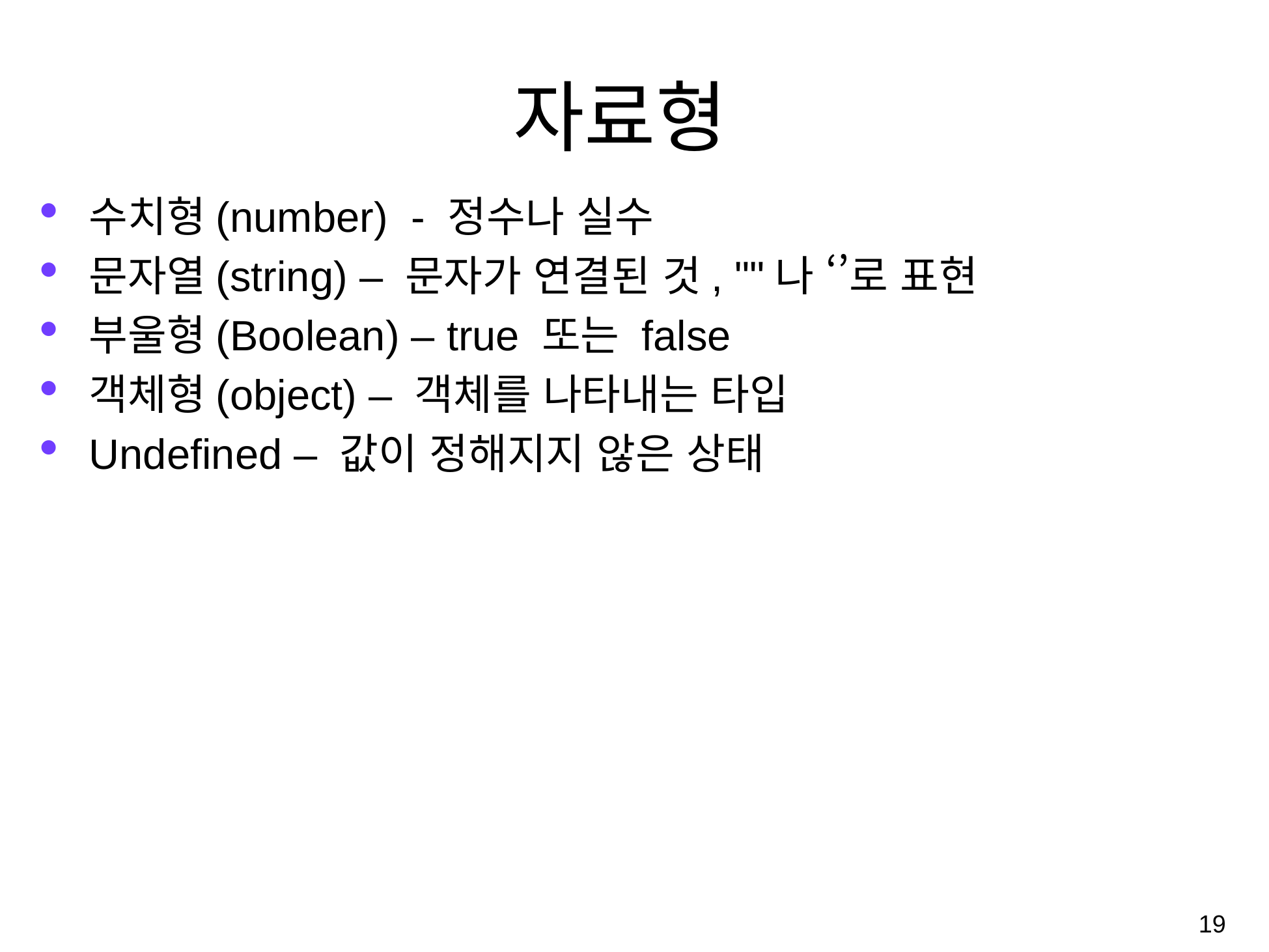

# 자료형
수치형(number)  - 정수나 실수
문자열(string) – 문자가 연결된 것, ""나 ‘’로 표현
부울형(Boolean) – true 또는 false
객체형(object) – 객체를 나타내는 타입
Undefined – 값이 정해지지 않은 상태

19